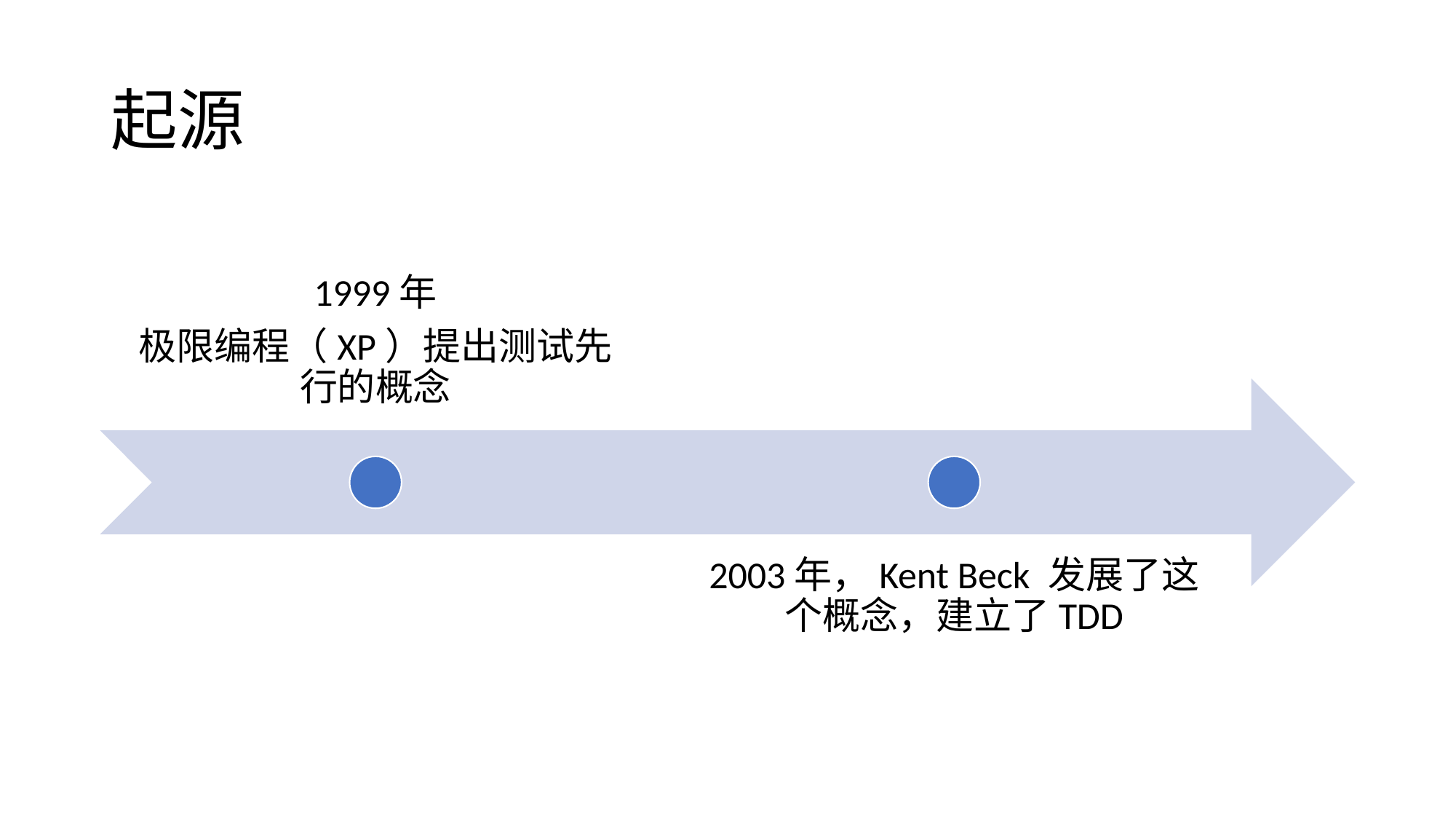

# 起源
1999年
极限编程（XP）提出测试先行的概念
2003年，Kent Beck 发展了这个概念，建立了TDD